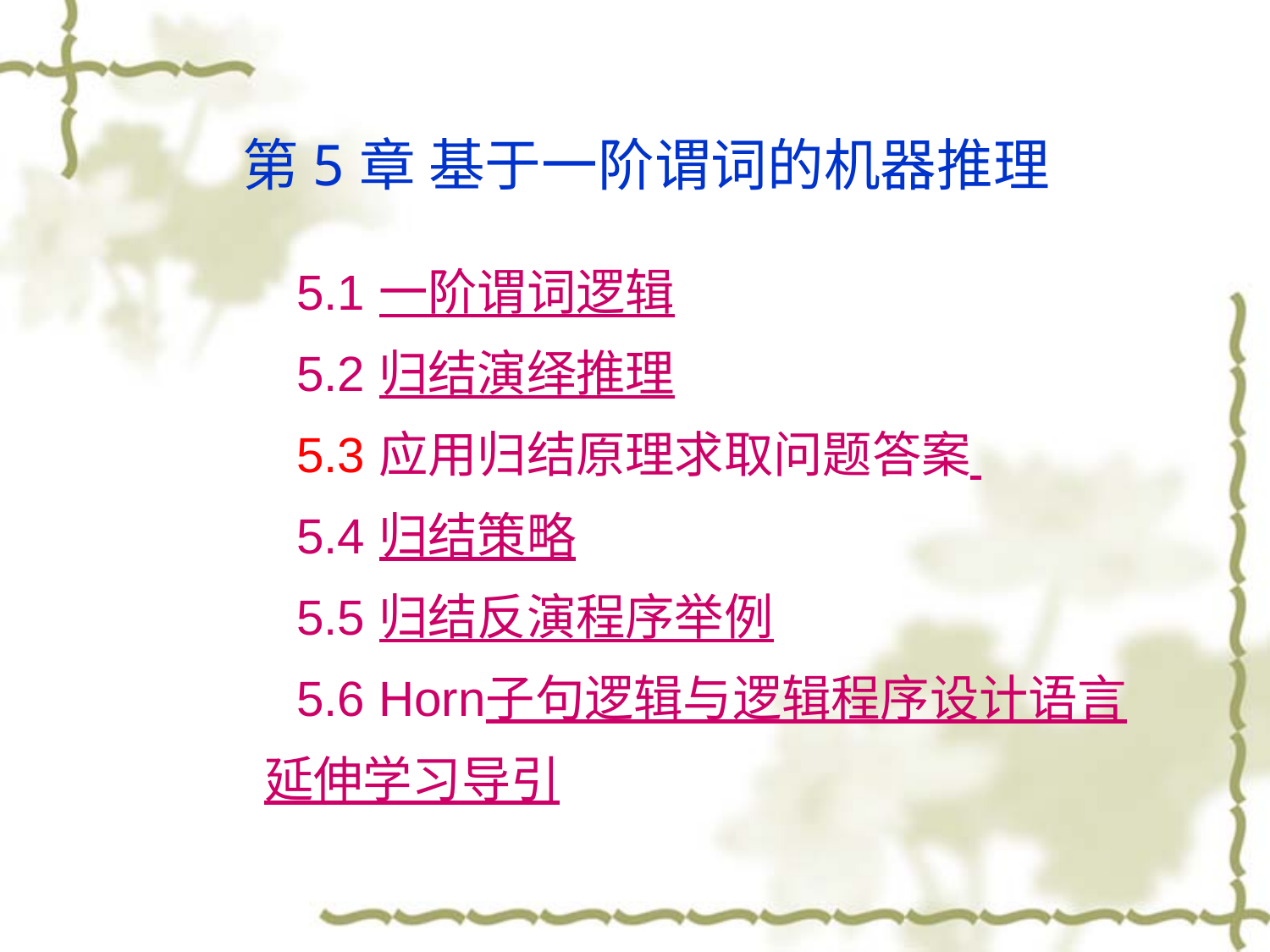

第5章 基于一阶谓词的机器推理
                5.1 一阶谓词逻辑
                5.2 归结演绎推理
                5.3 应用归结原理求取问题答案
                5.4 归结策略
                5.5 归结反演程序举例
                5.6 Horn子句逻辑与逻辑程序设计语言
                延伸学习导引